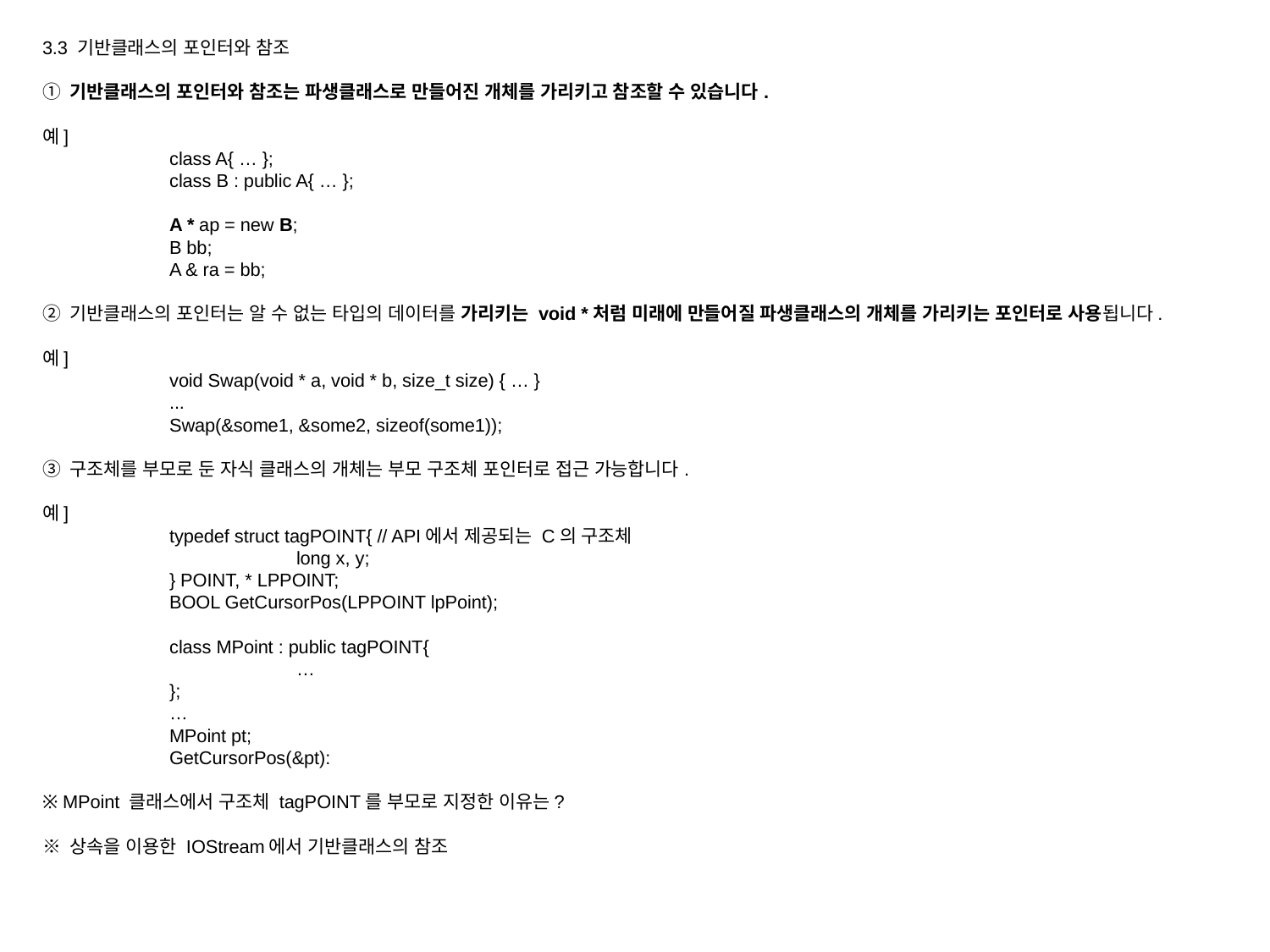

3.3 기반클래스의 포인터와 참조

① 기반클래스의 포인터와 참조는 파생클래스로 만들어진 개체를 가리키고 참조할 수 있습니다.

예]
	class A{ … };
	class B : public A{ … };

	A * ap = new B;
	B bb;
	A & ra = bb;

② 기반클래스의 포인터는 알 수 없는 타입의 데이터를 가리키는 void *처럼 미래에 만들어질 파생클래스의 개체를 가리키는 포인터로 사용됩니다.

예]
	void Swap(void * a, void * b, size_t size) { … }
	...
	Swap(&some1, &some2, sizeof(some1));

③ 구조체를 부모로 둔 자식 클래스의 개체는 부모 구조체 포인터로 접근 가능합니다.

예]
	typedef struct tagPOINT{ // API에서 제공되는 C의 구조체
		long x, y;
	} POINT, * LPPOINT;
	BOOL GetCursorPos(LPPOINT lpPoint);

	class MPoint : public tagPOINT{
		…
	};
	…
	MPoint pt;
	GetCursorPos(&pt):

※ MPoint 클래스에서 구조체 tagPOINT를 부모로 지정한 이유는?

※ 상속을 이용한 IOStream에서 기반클래스의 참조